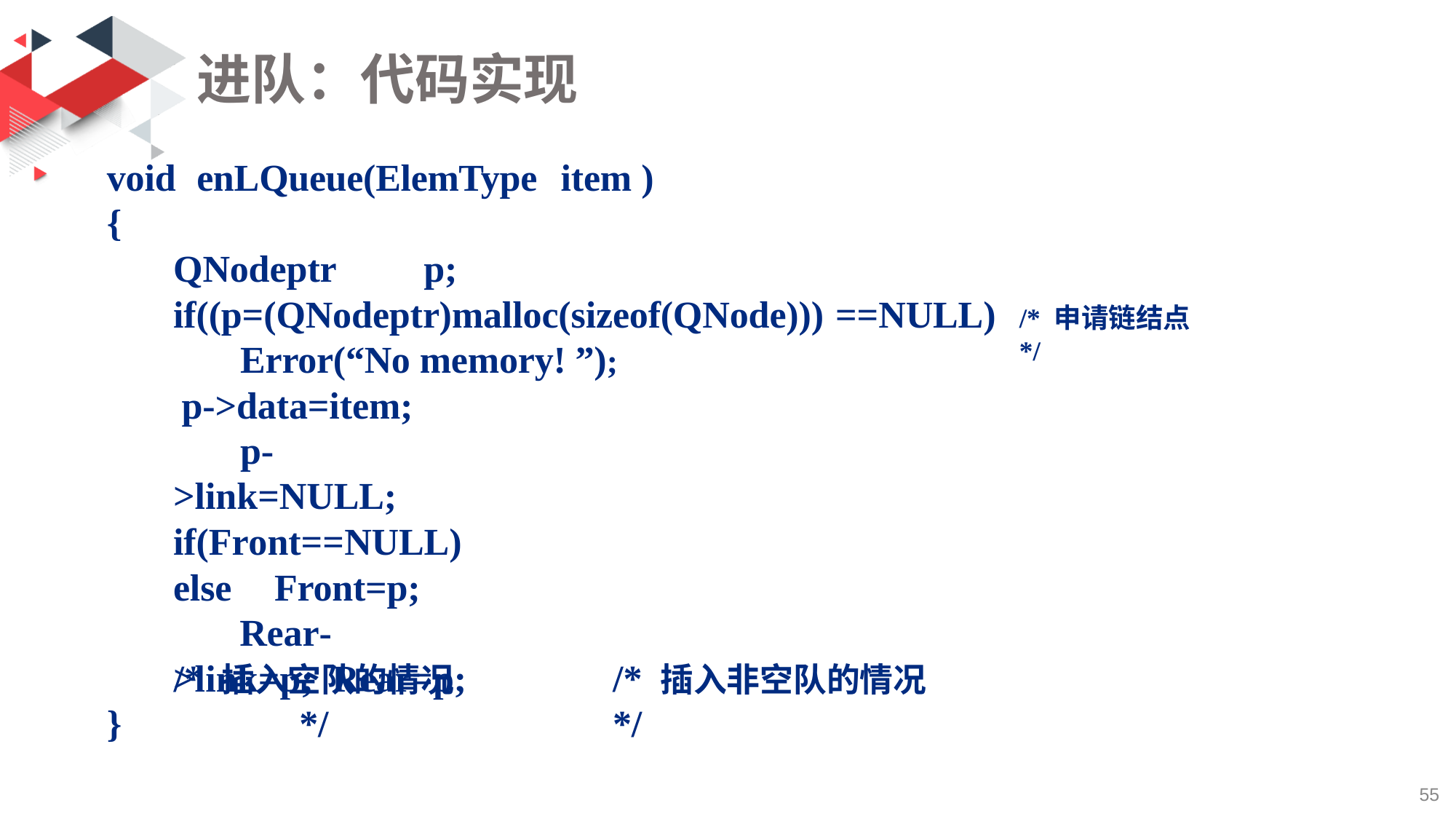

# 进队：代码实现
void	enLQueue(ElemType	item )
{
QNodeptr	p;  if((p=(QNodeptr)malloc(sizeof(QNode))) ==NULL)
Error(“No memory! ”);  p->data=item;
p->link=NULL;  if(Front==NULL)
Front=p;	/* 插入空队的情况 */
/* 申请链结点 */
else
Rear->link=p;  Rear=p;
/* 插入非空队的情况 */
}
55